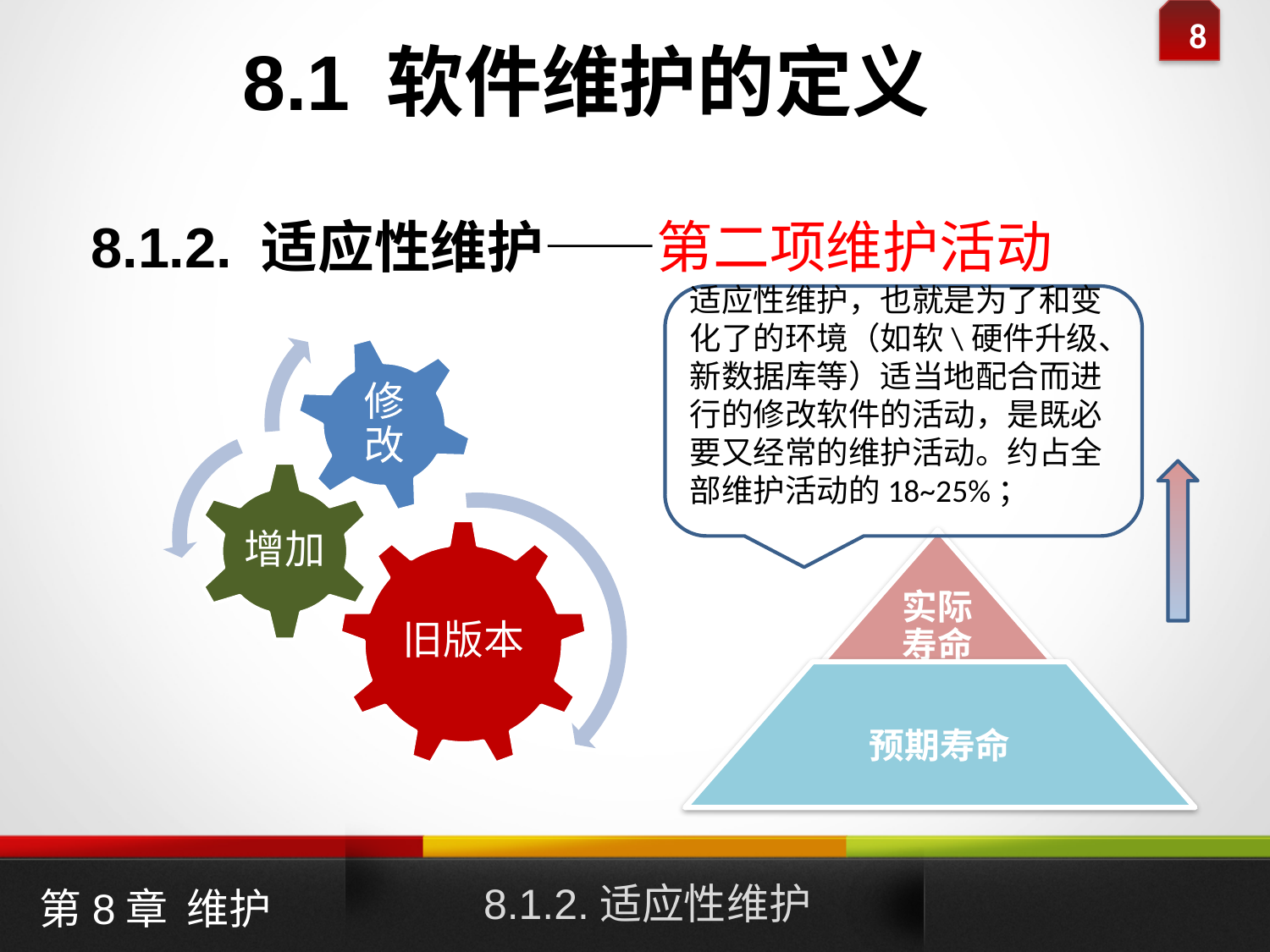

8.1 软件维护的定义
8.1.2. 适应性维护——第二项维护活动
适应性维护，也就是为了和变化了的环境（如软\硬件升级、新数据库等）适当地配合而进行的修改软件的活动，是既必要又经常的维护活动。约占全部维护活动的18~25%；

旧版本
增加
修改

实际寿命
预期寿命
8.1.2.适应性维护